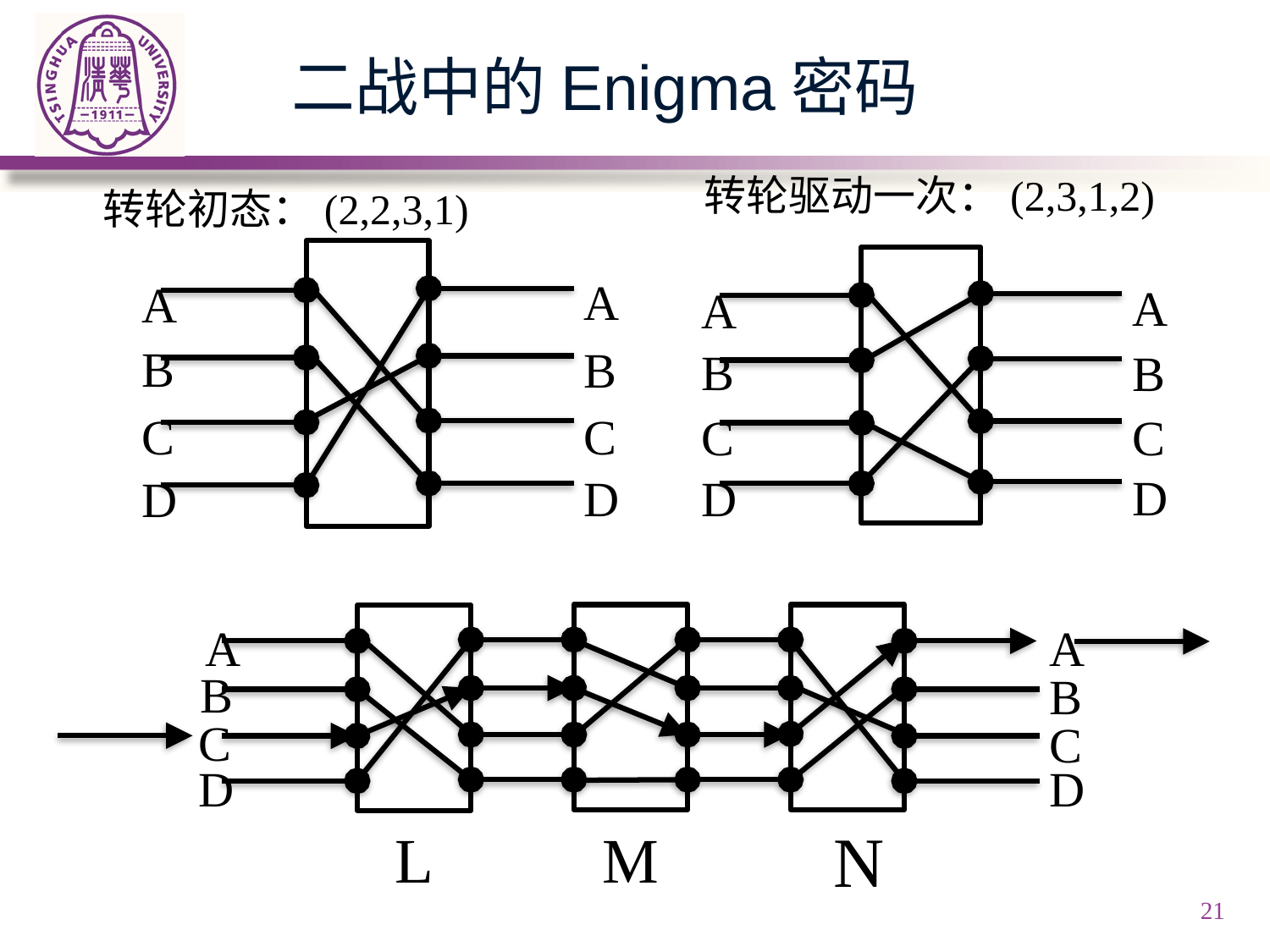

# 二战中的Enigma密码
转轮驱动一次：(2,3,1,2)
转轮初态：(2,2,3,1)

A
A
B
B
C
C
D
D

A
A
B
B
C
C
D
D

A
A
B
B
C
C
D
D
N
M
L
21